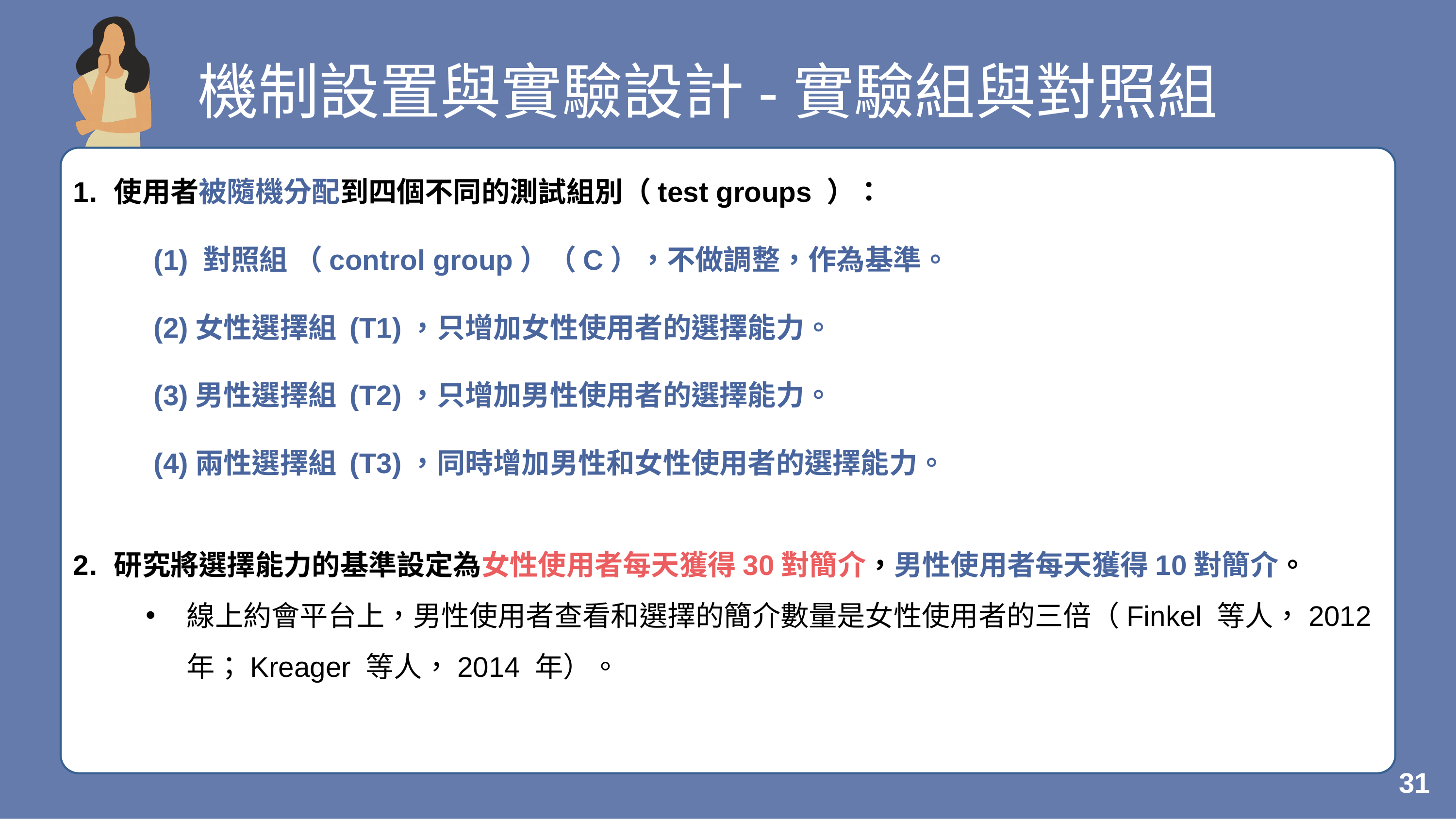

機制設置與實驗設計-實驗組與對照組
使用者被隨機分配到四個不同的測試組別（test groups ）：
 (1) 對照組 （control group）（C），不做調整，作為基準。
 (2)女性選擇組 (T1)，只增加女性使用者的選擇能力。
 (3)男性選擇組 (T2)，只增加男性使用者的選擇能力。
 (4)兩性選擇組 (T3)，同時增加男性和女性使用者的選擇能力。

研究將選擇能力的基準設定為女性使用者每天獲得30對簡介，男性使用者每天獲得10對簡介。
線上約會平台上，男性使用者查看和選擇的簡介數量是女性使用者的三倍（Finkel 等人，2012 年；Kreager 等人，2014 年）。
31